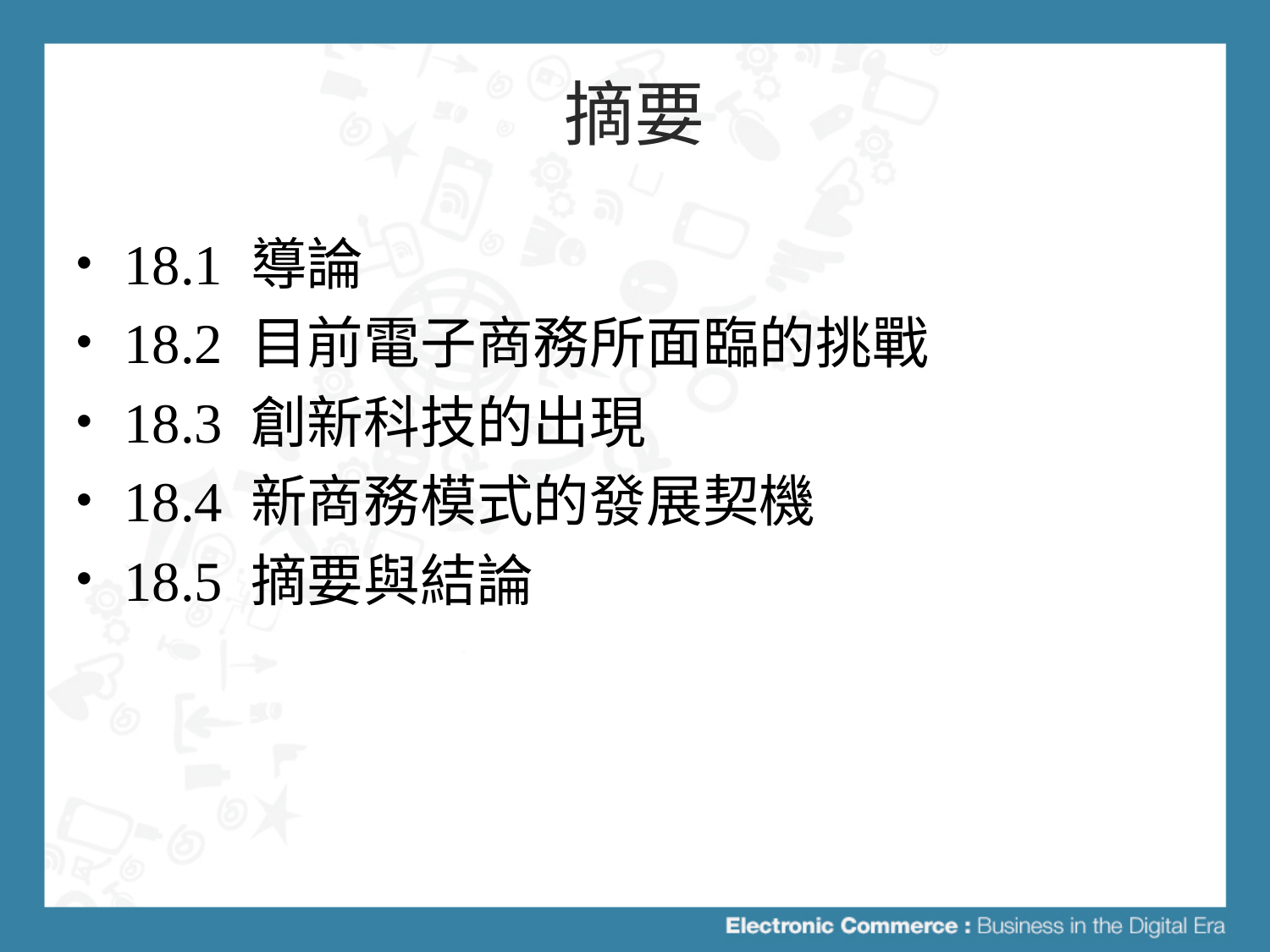

# 摘要
18.1 導論
18.2 目前電子商務所面臨的挑戰
18.3 創新科技的出現
18.4 新商務模式的發展契機
18.5 摘要與結論